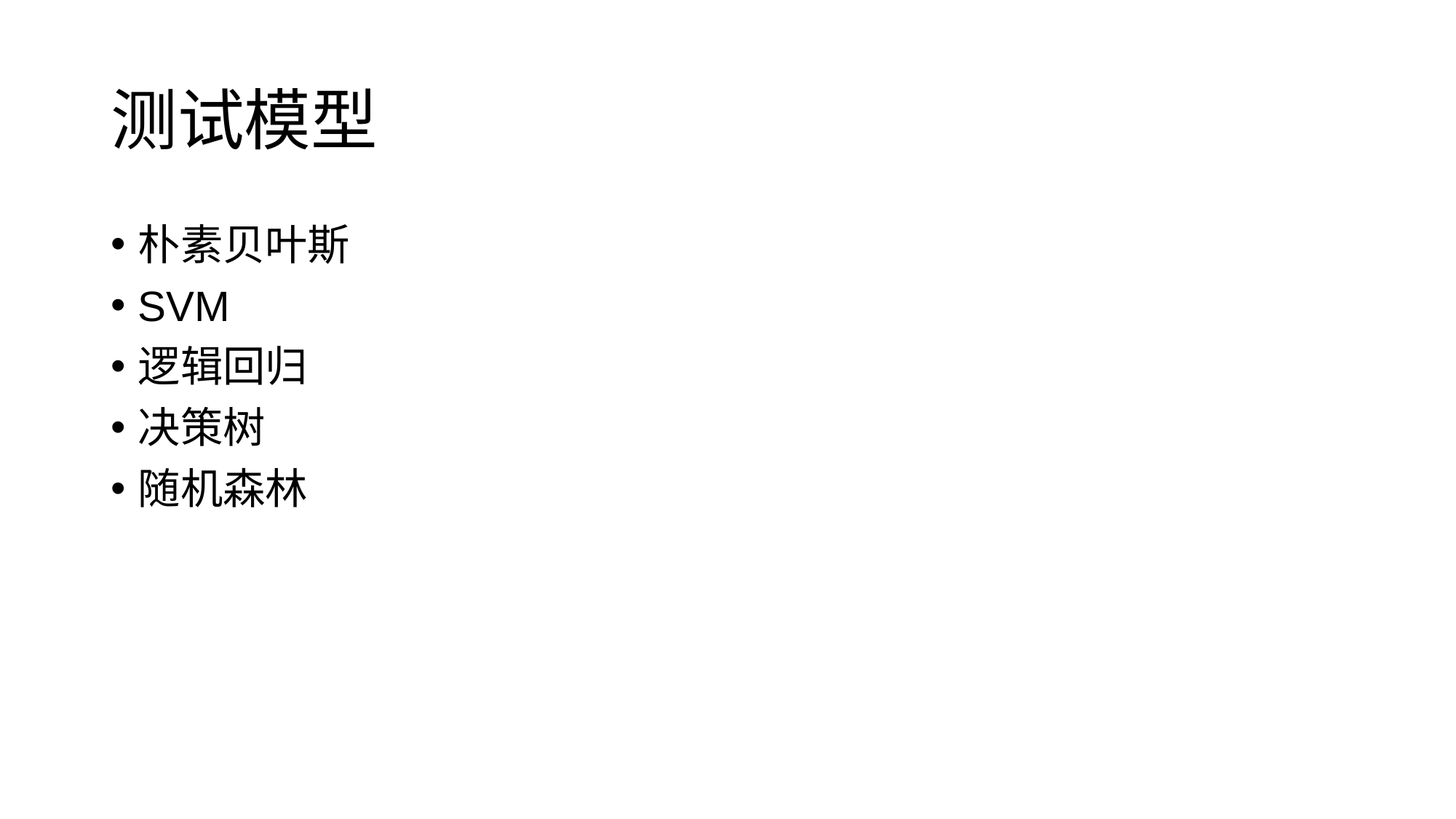

# 测试模型
朴素贝叶斯
SVM
逻辑回归
决策树
随机森林